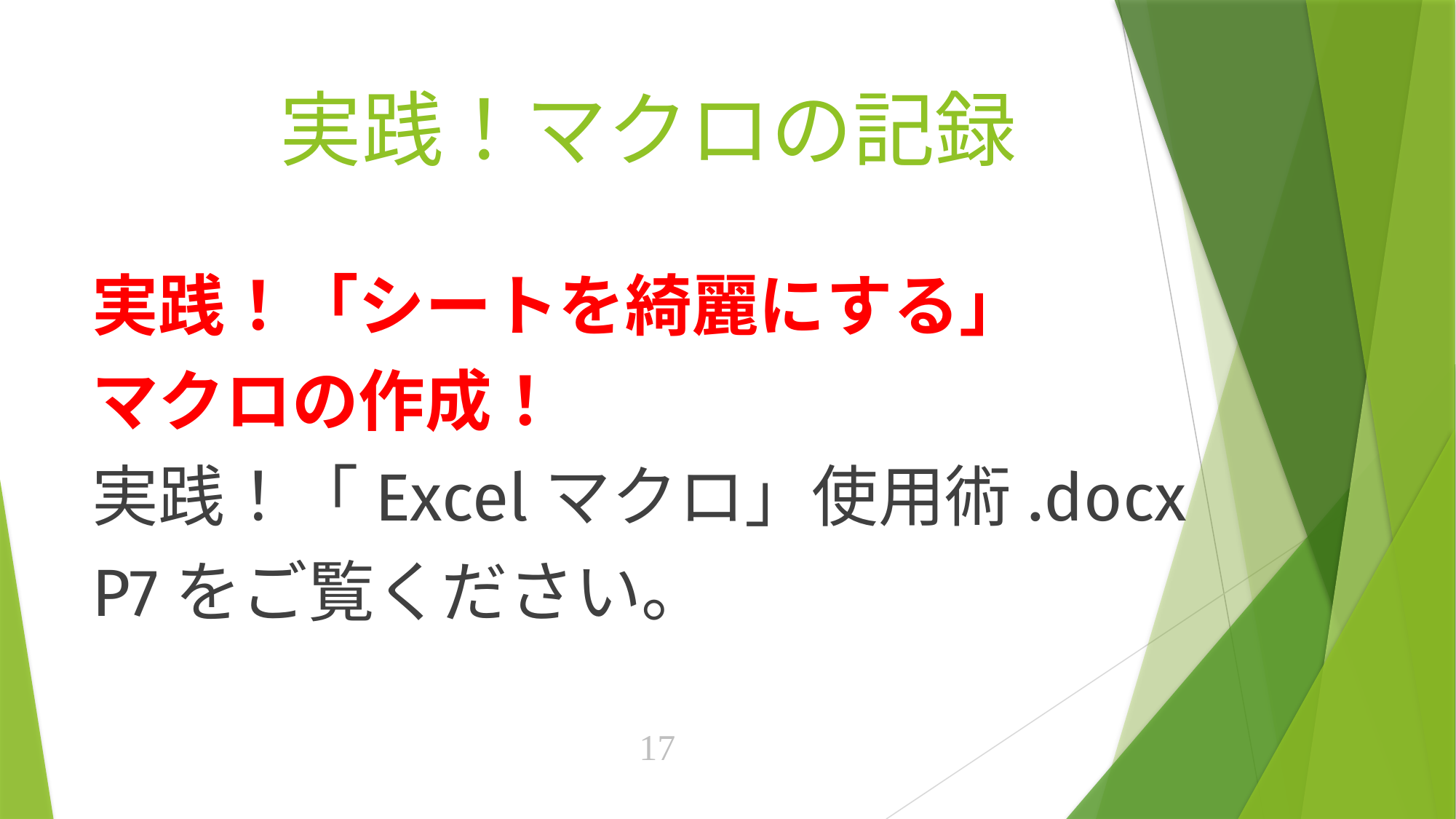

# 実践！マクロの記録
実践！「シートを綺麗にする」
マクロの作成！
実践！「Excelマクロ」使用術.docx
P7をご覧ください。
17